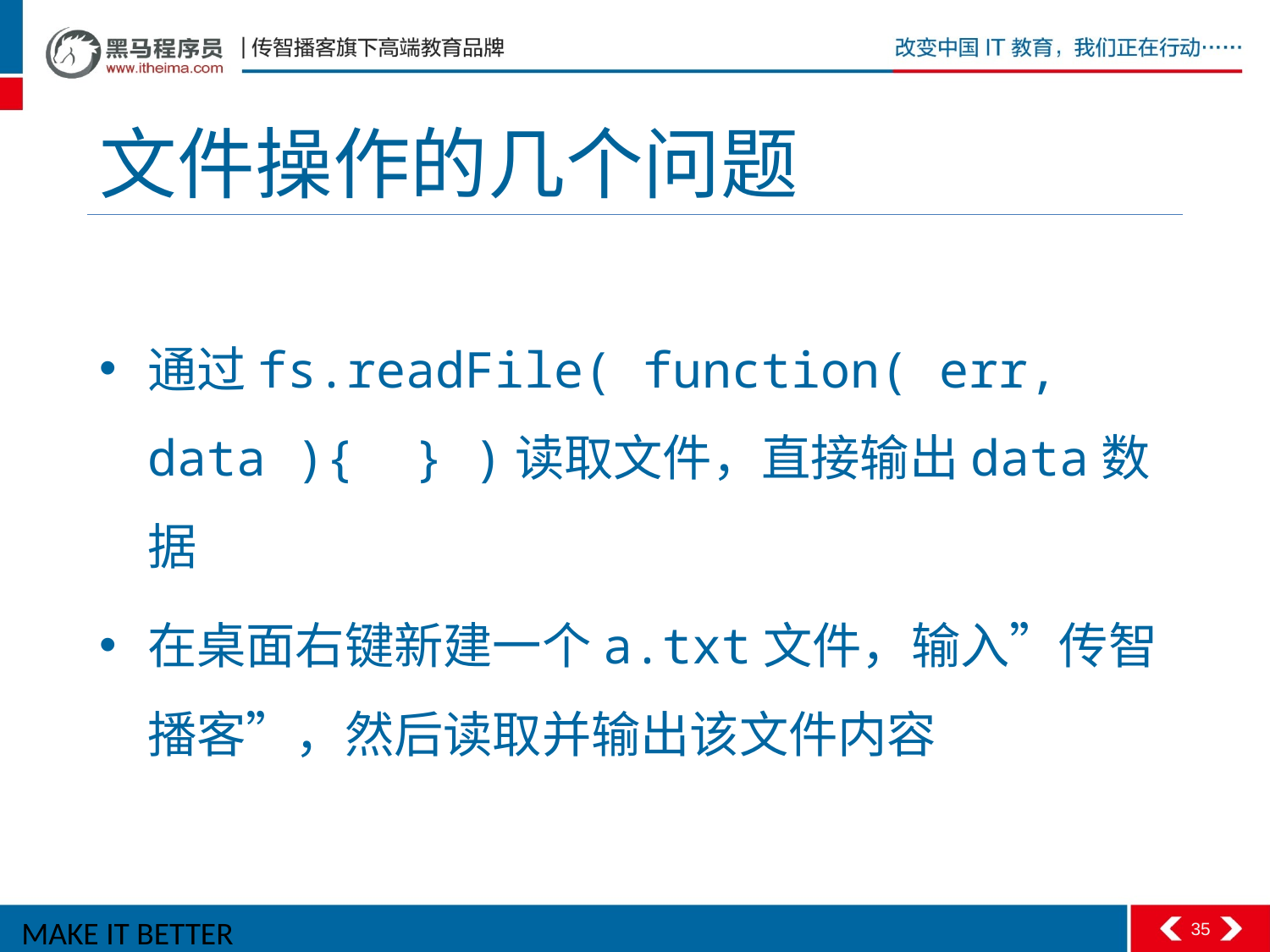

# 文件操作的几个问题

通过fs.readFile( function( err, data ){  } )读取文件，直接输出data数据
在桌面右键新建一个a.txt文件，输入”传智播客”，然后读取并输出该文件内容

35
MAKE IT BETTER